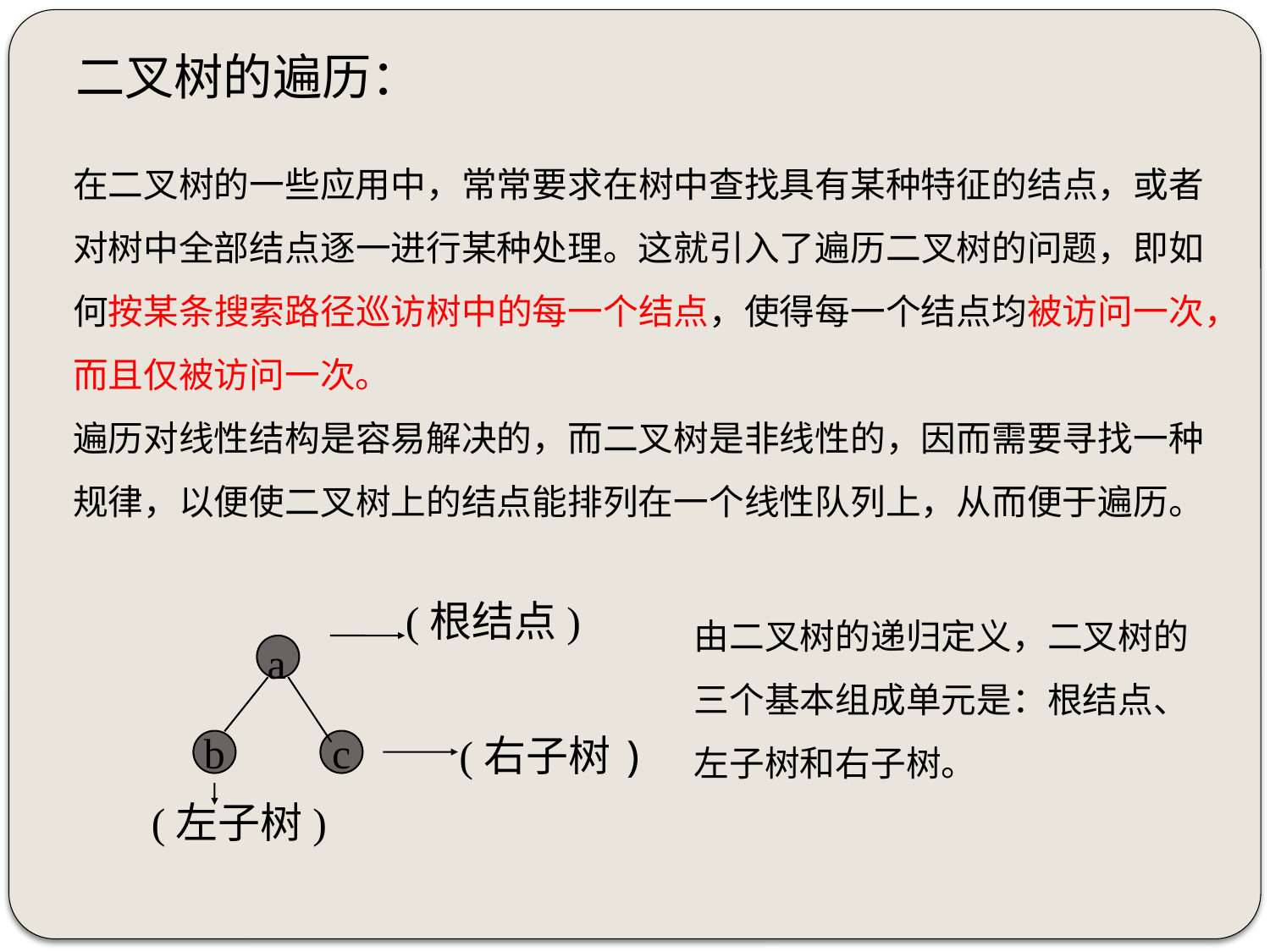

二叉树的遍历：
在二叉树的一些应用中，常常要求在树中查找具有某种特征的结点，或者对树中全部结点逐一进行某种处理。这就引入了遍历二叉树的问题，即如何按某条搜索路径巡访树中的每一个结点，使得每一个结点均被访问一次，而且仅被访问一次。
遍历对线性结构是容易解决的，而二叉树是非线性的，因而需要寻找一种规律，以便使二叉树上的结点能排列在一个线性队列上，从而便于遍历。
由二叉树的递归定义，二叉树的三个基本组成单元是：根结点、左子树和右子树。
(根结点)
a

(右子树)
b
c

(左子树)